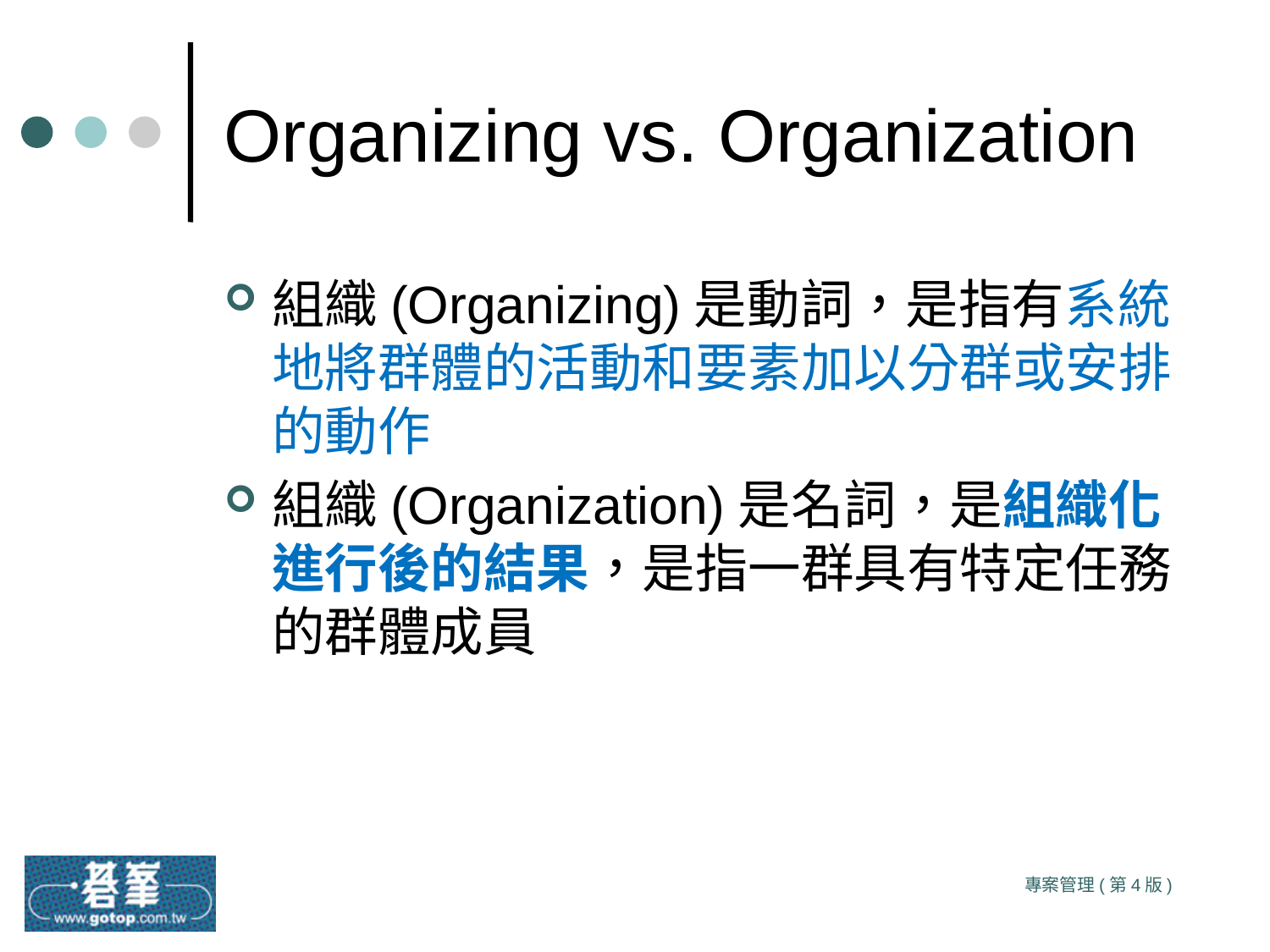

# Organizing vs. Organization
組織(Organizing)是動詞，是指有系統地將群體的活動和要素加以分群或安排的動作
組織(Organization)是名詞，是組織化進行後的結果，是指一群具有特定任務的群體成員
專案管理(第4版)